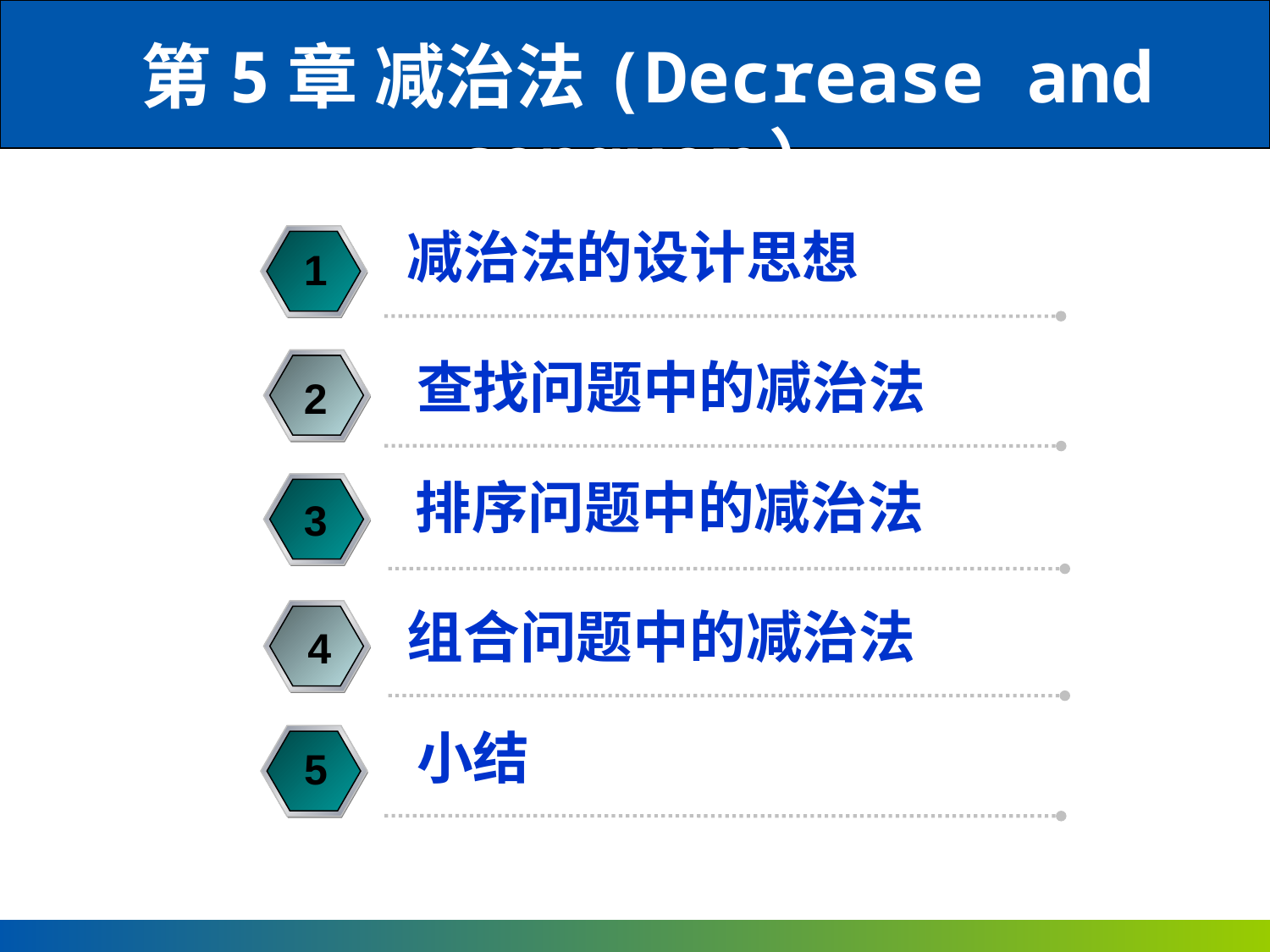

第5章 减治法(Decrease and conquer）
减治法的设计思想

1

查找问题中的减治法

2

排序问题中的减治法

3

组合问题中的减治法

4

小结

5